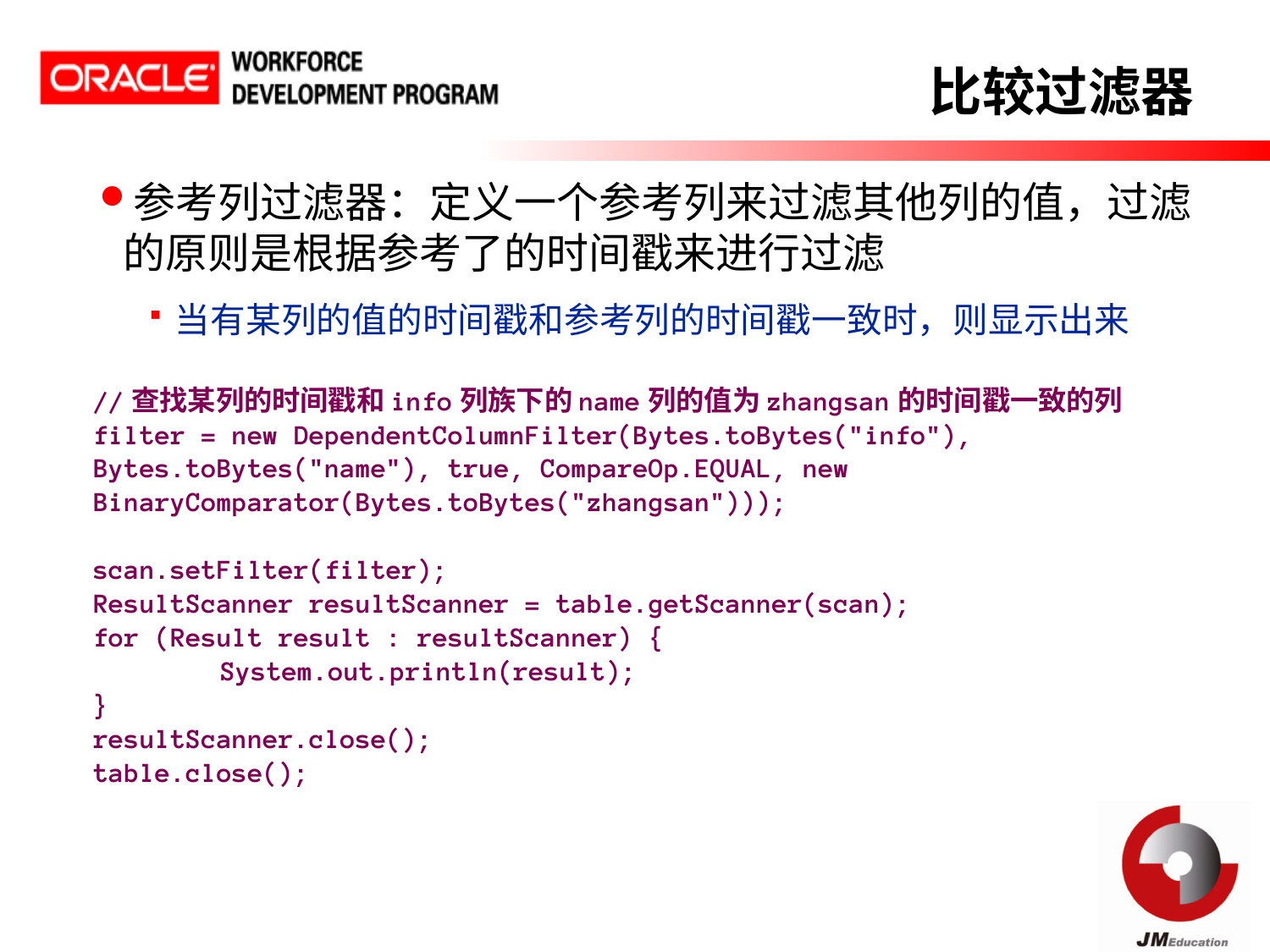

比较过滤器
参考列过滤器：定义一个参考列来过滤其他列的值，过滤的原则是根据参考了的时间戳来进行过滤
当有某列的值的时间戳和参考列的时间戳一致时，则显示出来
//查找某列的时间戳和info列族下的name列的值为zhangsan的时间戳一致的列
filter = new DependentColumnFilter(Bytes.toBytes("info"), Bytes.toBytes("name"), true, CompareOp.EQUAL, new BinaryComparator(Bytes.toBytes("zhangsan")));

scan.setFilter(filter);
ResultScanner resultScanner = table.getScanner(scan);
for (Result result : resultScanner) {
	System.out.println(result);
}
resultScanner.close();
table.close();